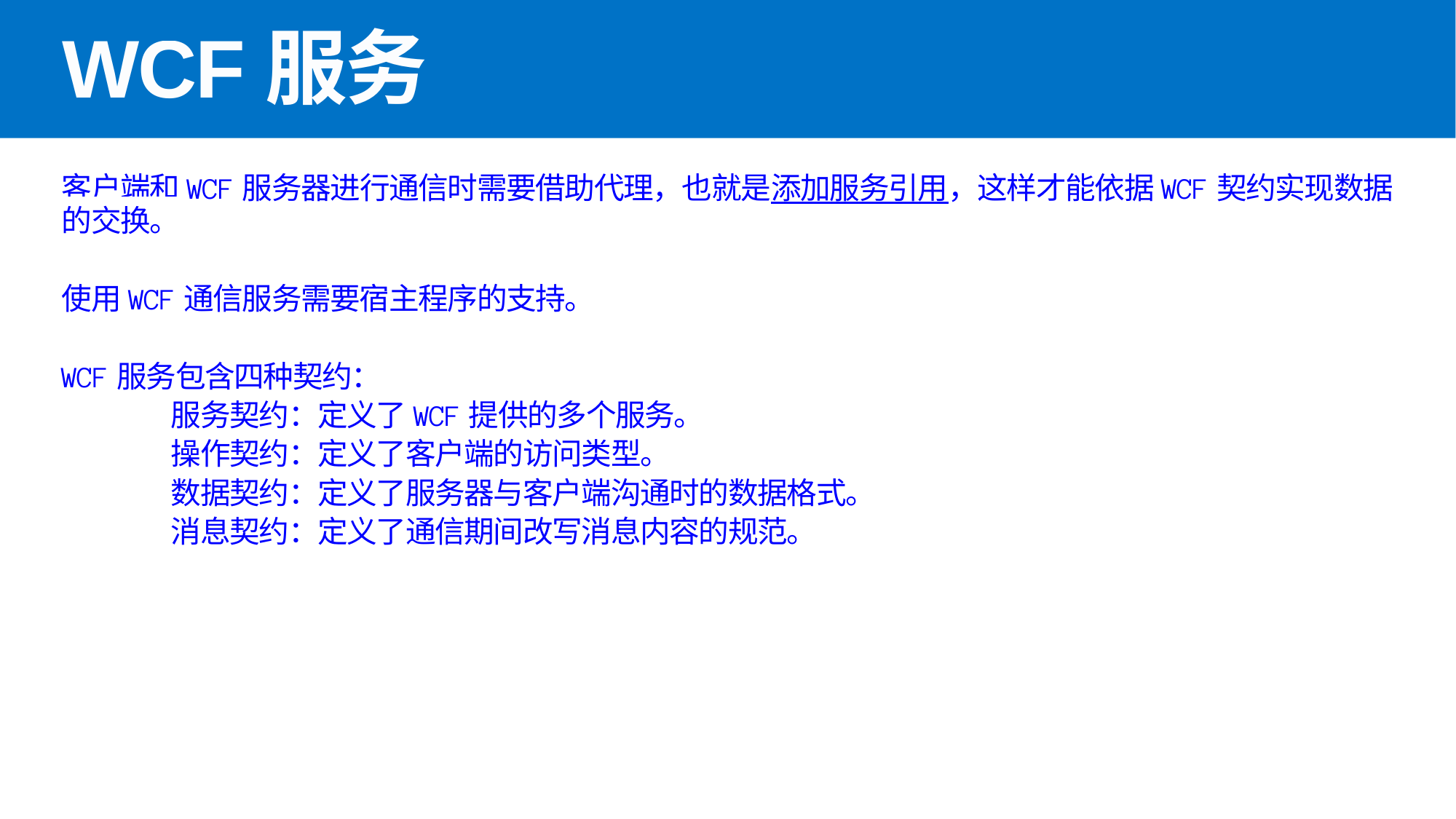

# WCF服务
客户端和WCF服务器进行通信时需要借助代理，也就是添加服务引用，这样才能依据WCF契约实现数据的交换。

使用WCF通信服务需要宿主程序的支持。

WCF服务包含四种契约：
	服务契约：定义了WCF提供的多个服务。
	操作契约：定义了客户端的访问类型。
	数据契约：定义了服务器与客户端沟通时的数据格式。
	消息契约：定义了通信期间改写消息内容的规范。